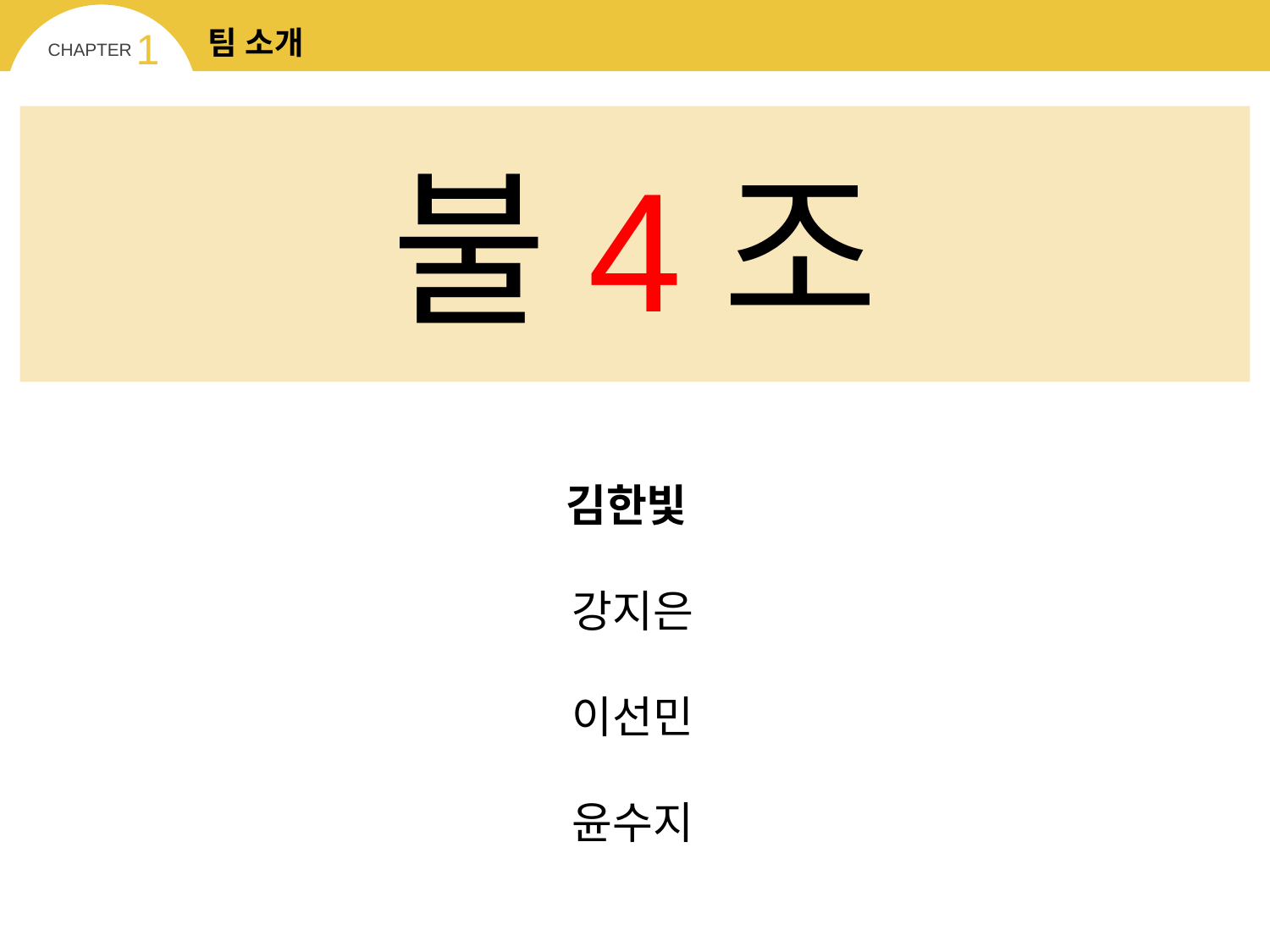

1
팀 소개
CHAPTER
불4조

김한빛

강지은

이선민

윤수지